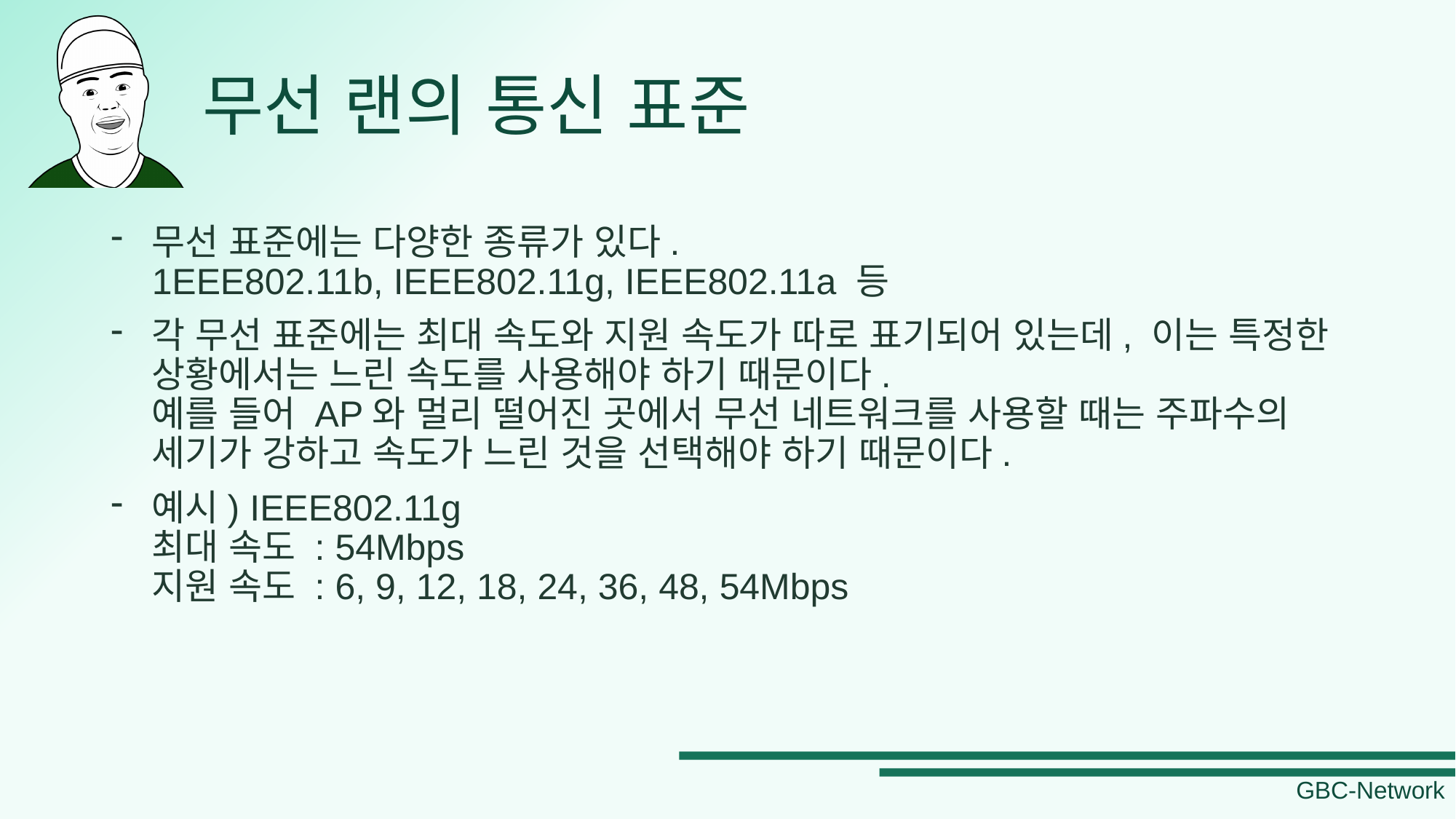

# 무선 랜의 통신 표준
무선 표준에는 다양한 종류가 있다.
1EEE802.11b, IEEE802.11g, IEEE802.11a 등
각 무선 표준에는 최대 속도와 지원 속도가 따로 표기되어 있는데, 이는 특정한 상황에서는 느린 속도를 사용해야 하기 때문이다.
예를 들어 AP와 멀리 떨어진 곳에서 무선 네트워크를 사용할 때는 주파수의 세기가 강하고 속도가 느린 것을 선택해야 하기 때문이다.
예시) IEEE802.11g
최대 속도 : 54Mbps
지원 속도 : 6, 9, 12, 18, 24, 36, 48, 54Mbps